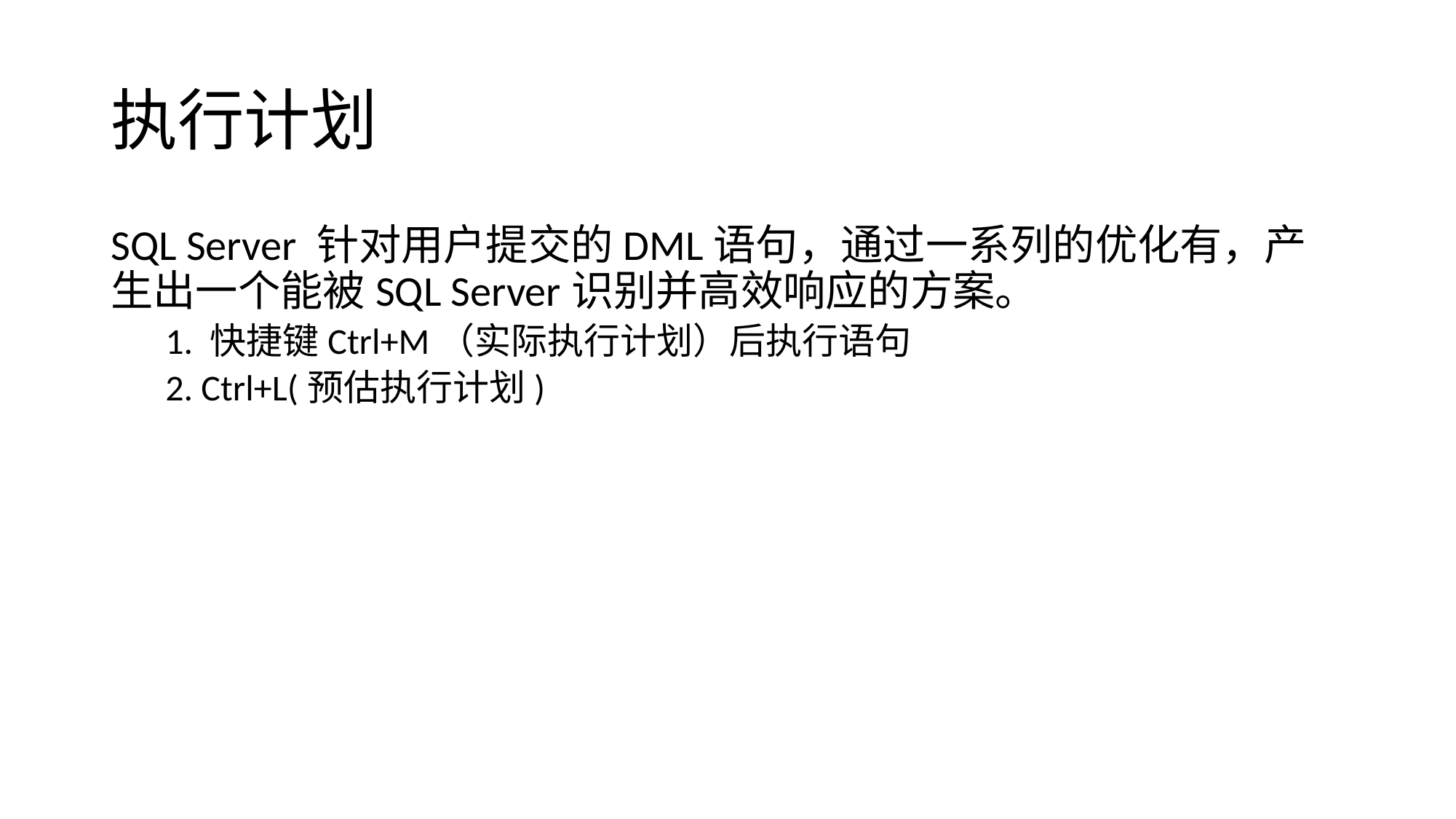

# 执行计划
SQL Server 针对用户提交的DML语句，通过一系列的优化有，产生出一个能被SQL Server识别并高效响应的方案。
1. 快捷键Ctrl+M（实际执行计划）后执行语句
2. Ctrl+L(预估执行计划)